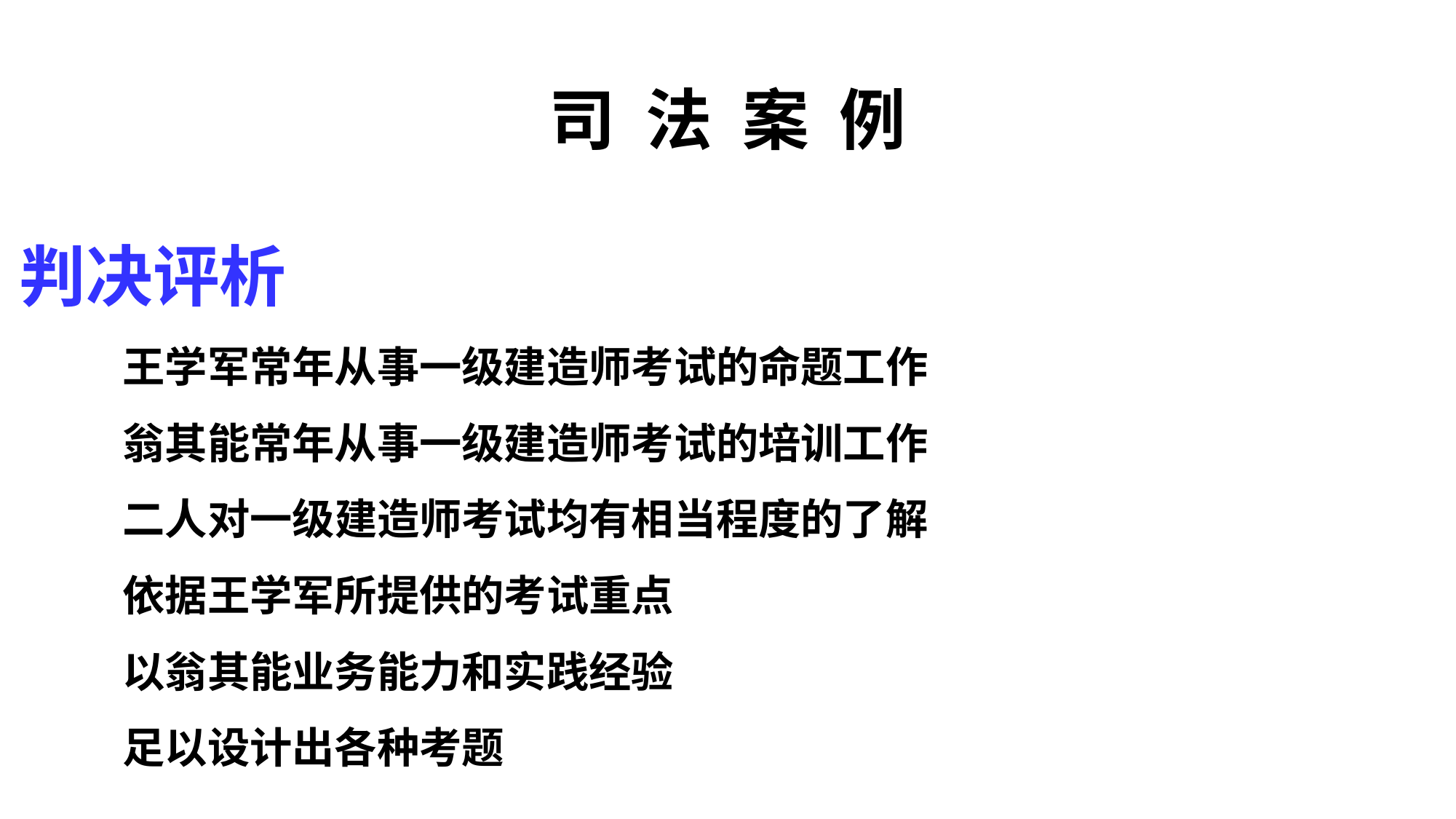

# 司  法  案  例
判决评析
    王学军常年从事一级建造师考试的命题工作
    翁其能常年从事一级建造师考试的培训工作
    二人对一级建造师考试均有相当程度的了解
    依据王学军所提供的考试重点
    以翁其能业务能力和实践经验
    足以设计出各种考题